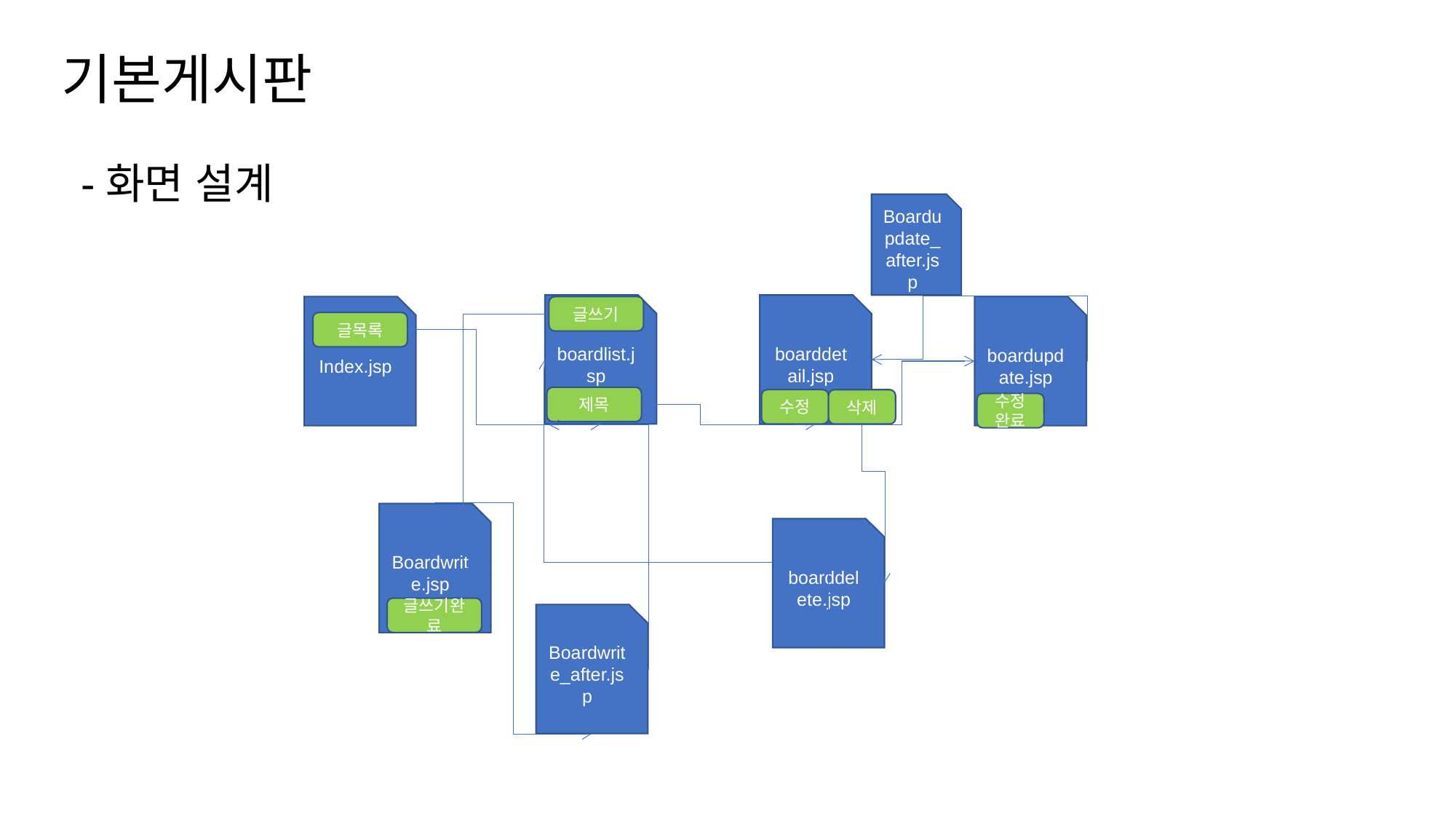

기본게시판
-화면 설계
Boardupdate_after.jsp
boardlist.jsp
boarddetail.jsp
Index.jsp
글쓰기
boardupdate.jsp
글목록
제목
수정
삭제
수정완료
Boardwrite.jsp
boarddelete.jsp
글쓰기완료
Boardwrite_after.jsp